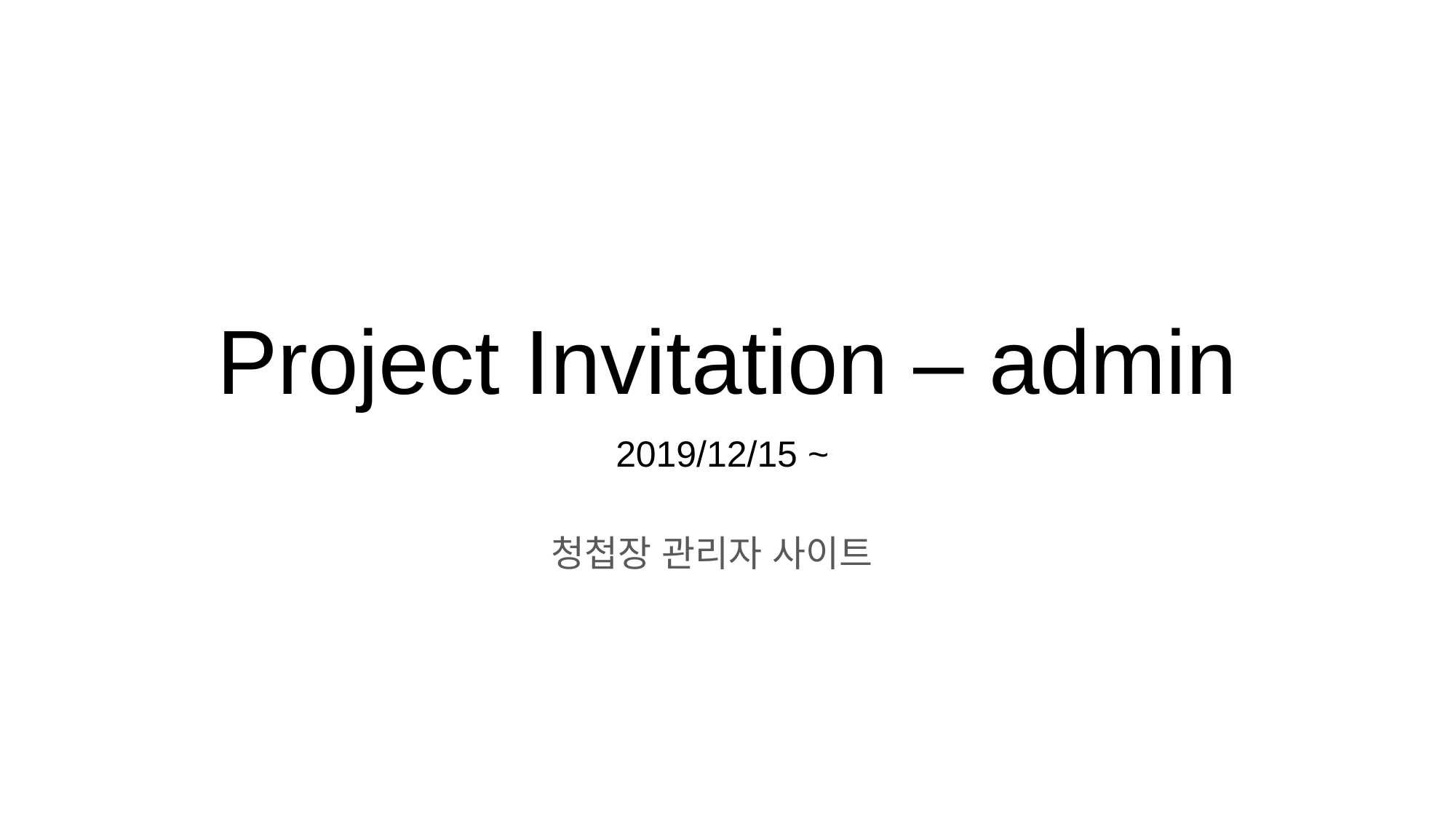

# Project Invitation – admin
2019/12/15 ~
청첩장 관리자 사이트